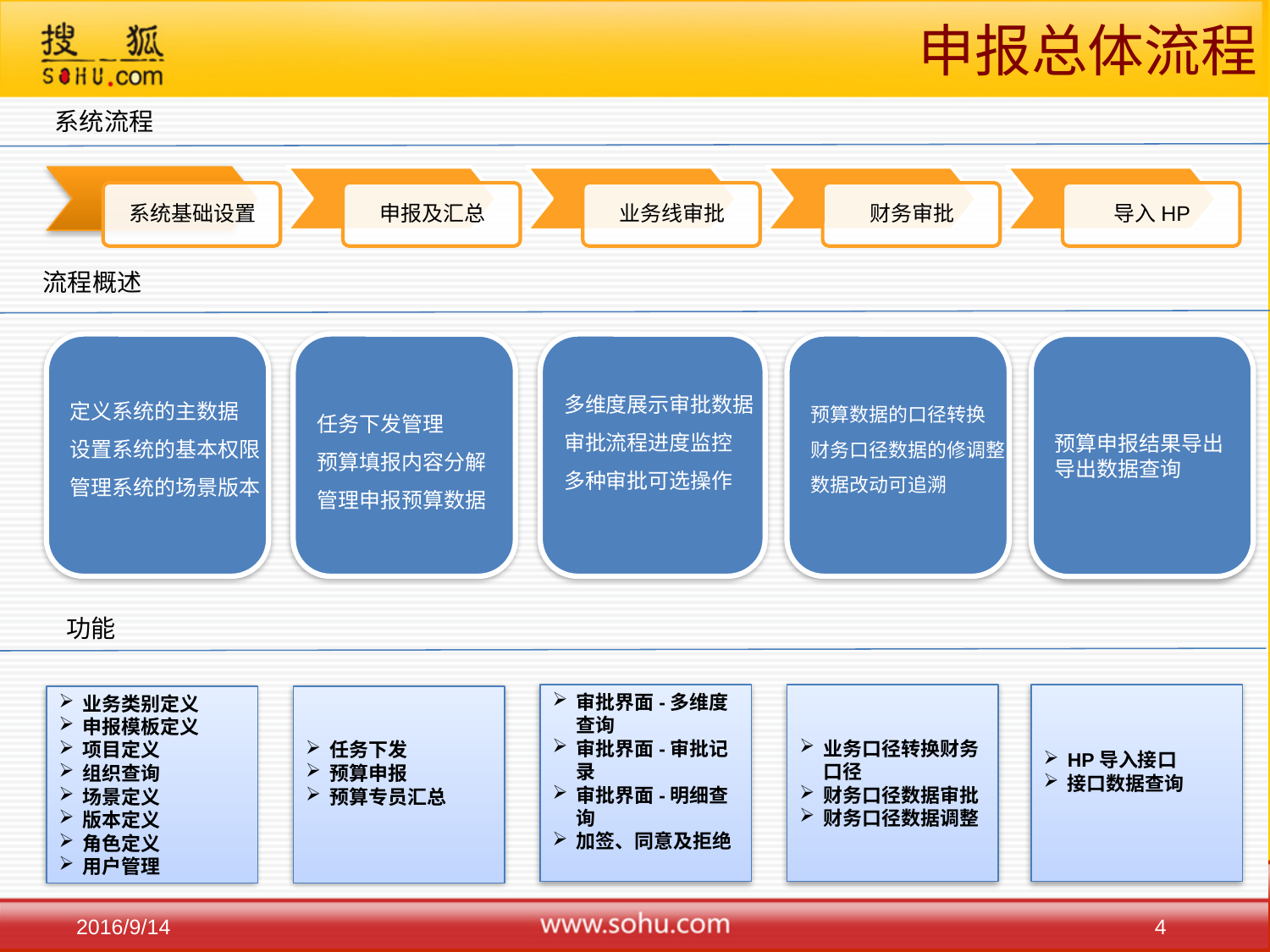

# 申报总体流程
系统流程
系统基础设置
申报及汇总
业务线审批
财务审批
导入HP
流程概述
预算数据的口径转换
财务口径数据的修调整
数据改动可追溯

任务下发管理
预算填报内容分解
管理申报预算数据
多维度展示审批数据
审批流程进度监控
多种审批可选操作

定义系统的主数据
设置系统的基本权限
管理系统的场景版本

预算申报结果导出
导出数据查询
功能
审批界面-多维度查询
审批界面-审批记录
审批界面-明细查询
加签、同意及拒绝

业务口径转换财务口径
财务口径数据审批
财务口径数据调整
HP导入接口
接口数据查询

业务类别定义
申报模板定义
项目定义
组织查询
场景定义
版本定义
角色定义
用户管理
任务下发
预算申报
预算专员汇总

4